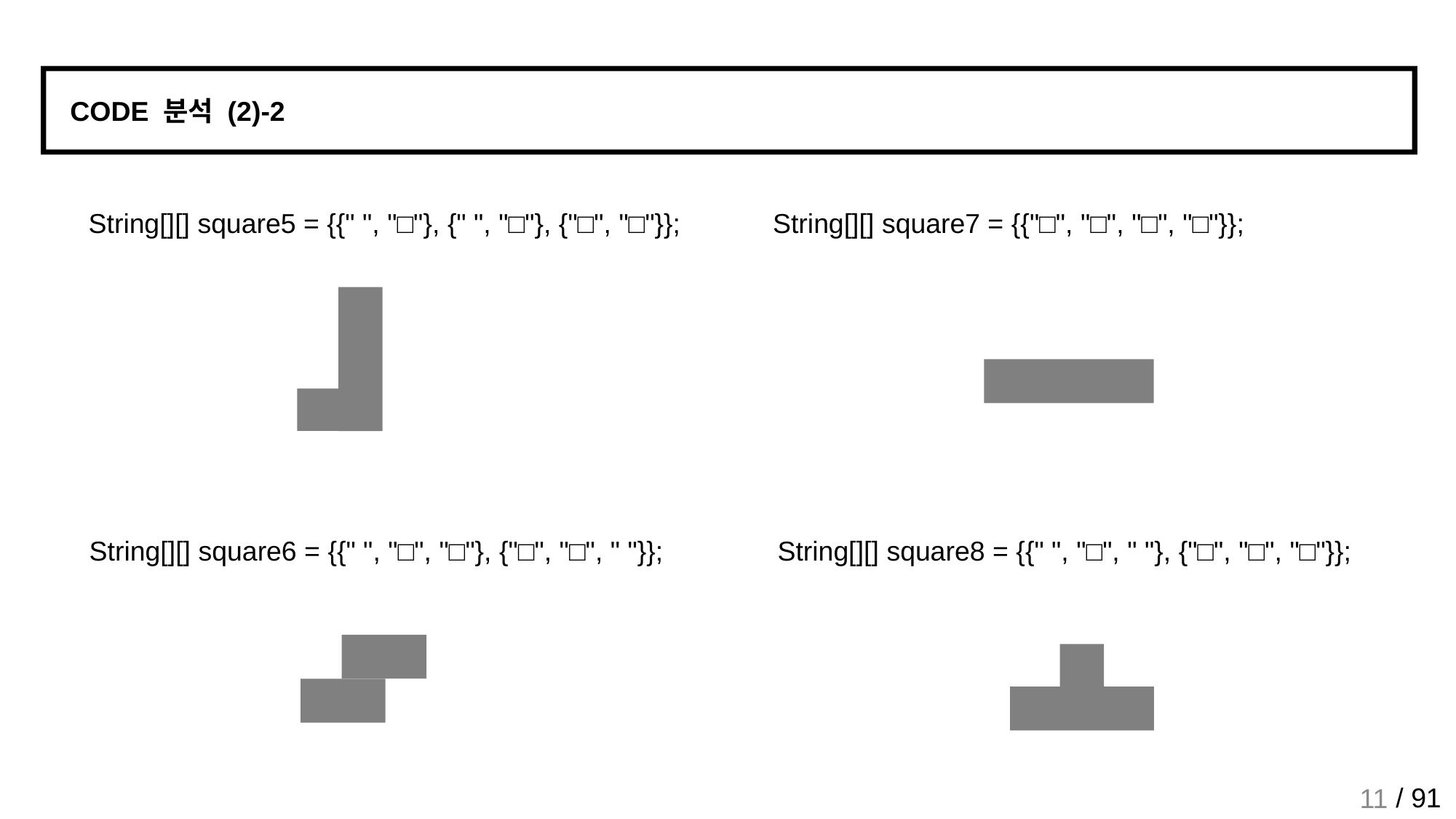

CODE 분석 (2)-2
String[][] square5 = {{" ", "□"}, {" ", "□"}, {"□", "□"}};
String[][] square7 = {{"□", "□", "□", "□"}};

String[][] square6 = {{" ", "□", "□"}, {"□", "□", " "}};
String[][] square8 = {{" ", "□", " "}, {"□", "□", "□"}};

11